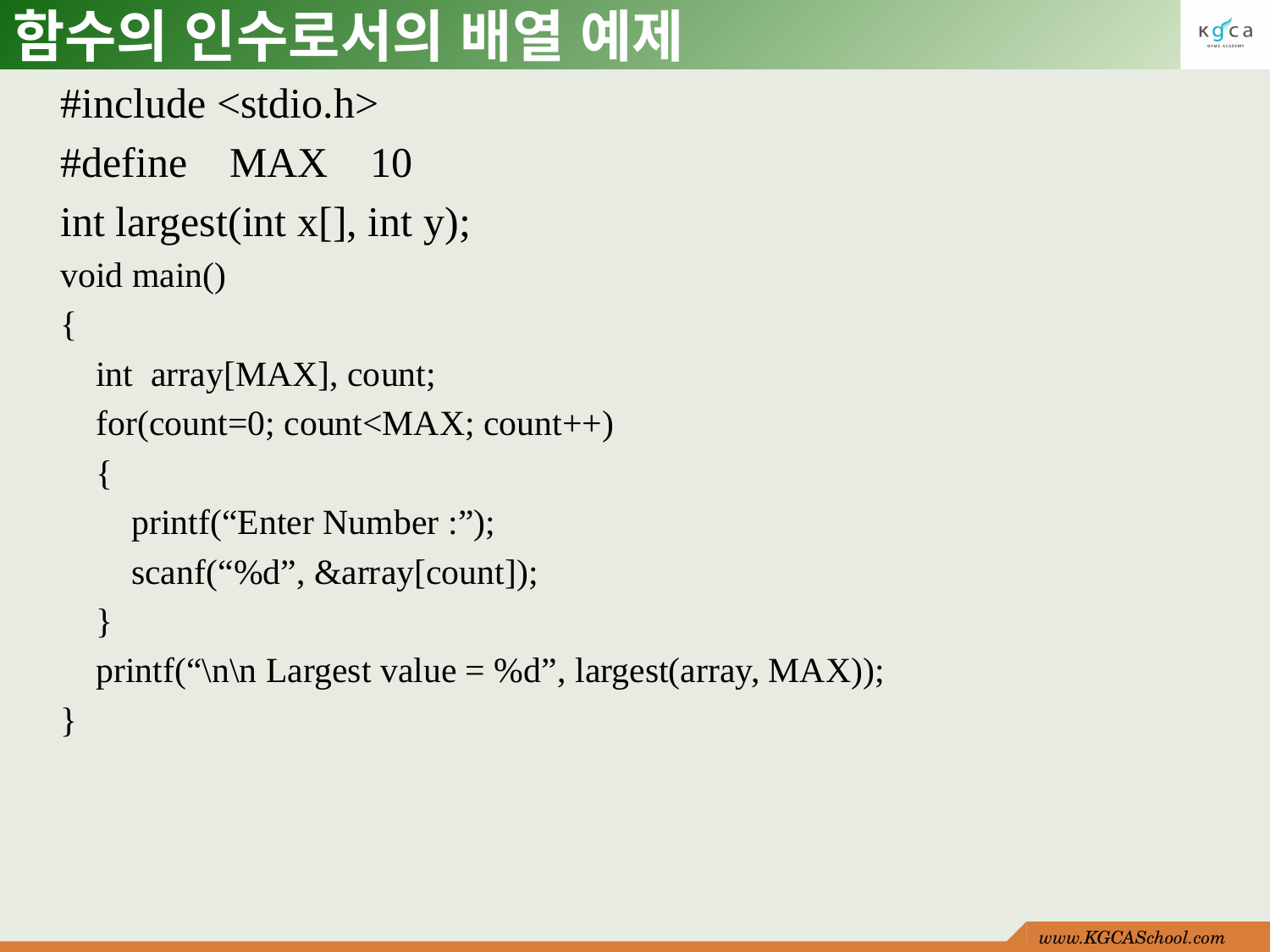

# 함수의 인수로서의 배열 예제
#include <stdio.h>
#define    MAX    10
int largest(int x[], int y);
void main()
{
    int  array[MAX], count;
    for(count=0; count<MAX; count++)
    {
        printf(“Enter Number :”);
        scanf(“%d”, &array[count]);
    }
    printf(“\n\n Largest value = %d”, largest(array, MAX));
}